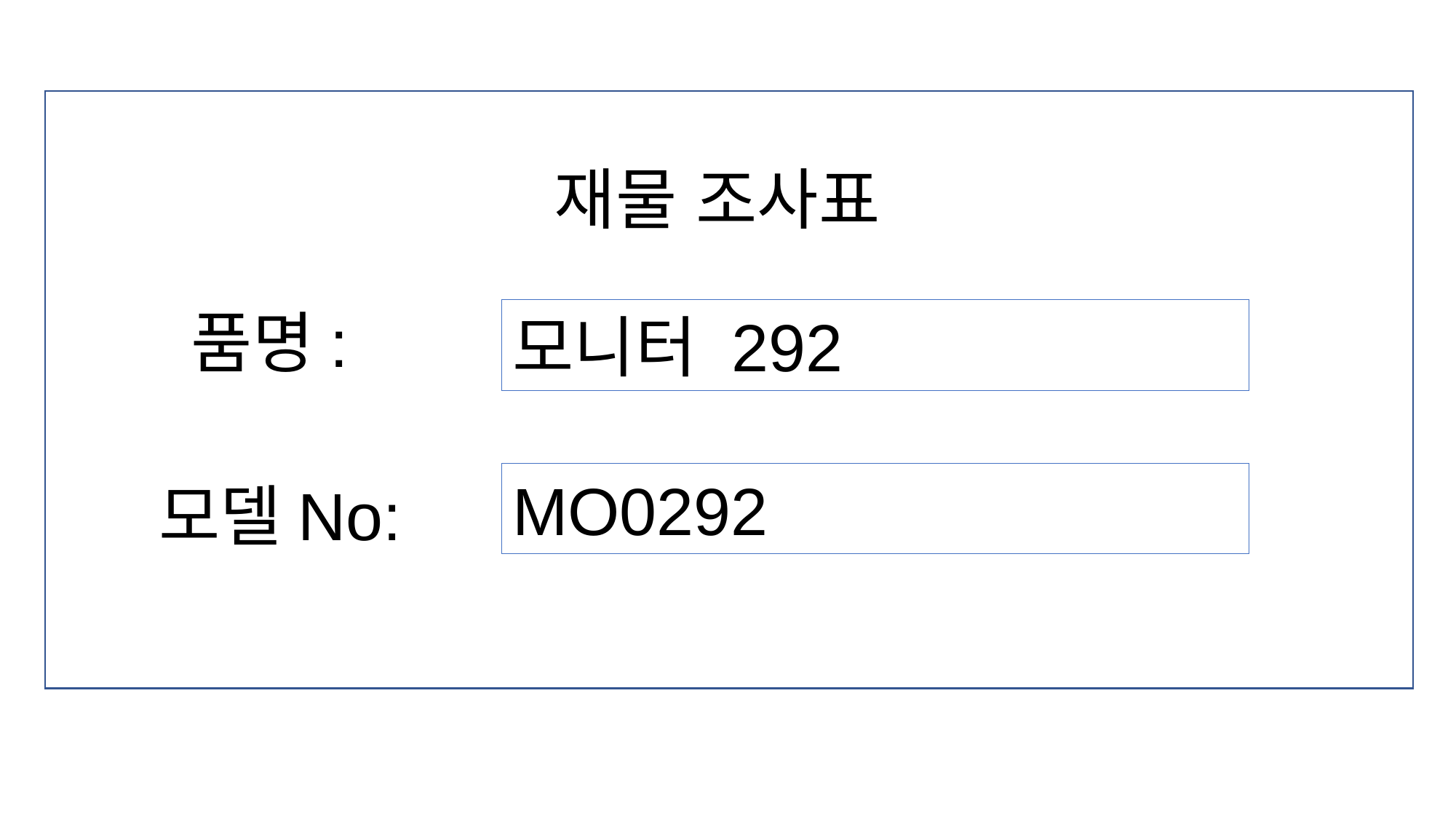

재물 조사표
품명:
모니터 292
MO0292
모델No: